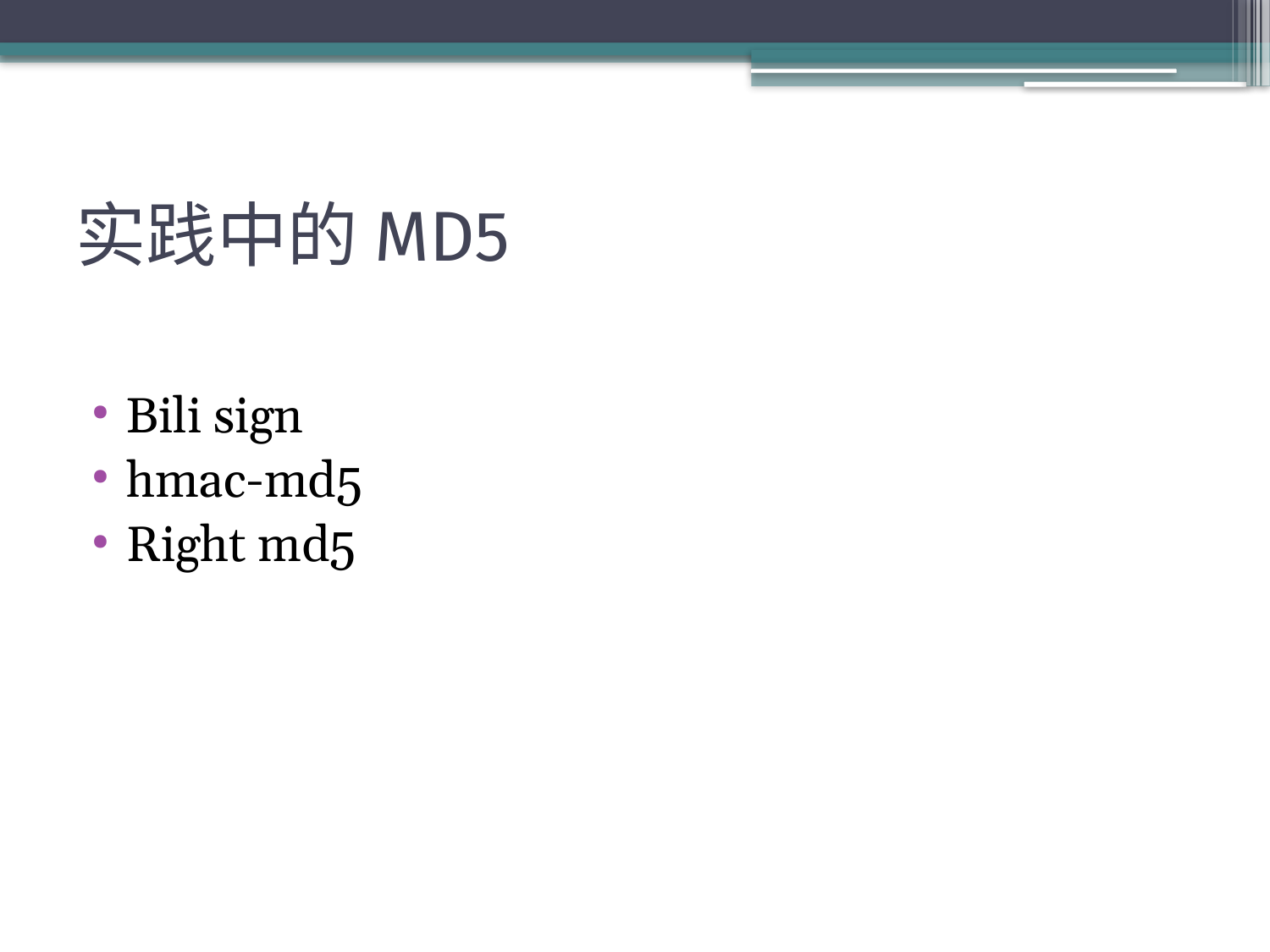

# 实践中的MD5

Bili sign
hmac-md5
Right md5